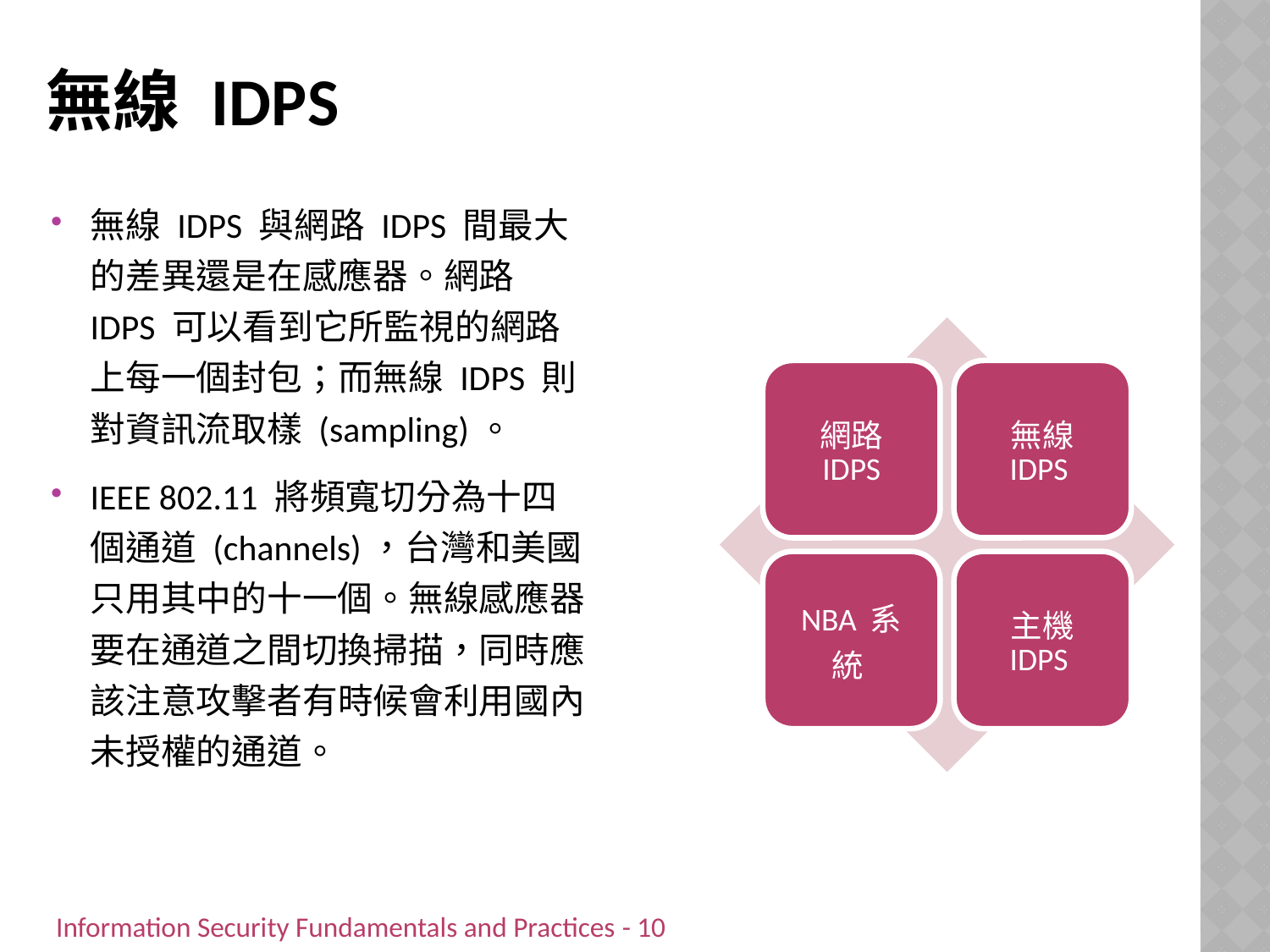

# 無線 IDPS
無線 IDPS 與網路 IDPS 間最大的差異還是在感應器。網路 IDPS 可以看到它所監視的網路上每一個封包；而無線 IDPS 則對資訊流取樣 (sampling)。
IEEE 802.11 將頻寬切分為十四個通道 (channels)，台灣和美國只用其中的十一個。無線感應器要在通道之間切換掃描，同時應該注意攻擊者有時候會利用國內未授權的通道。
網路 IDPS
無線 IDPS
NBA 系統
主機 IDPS